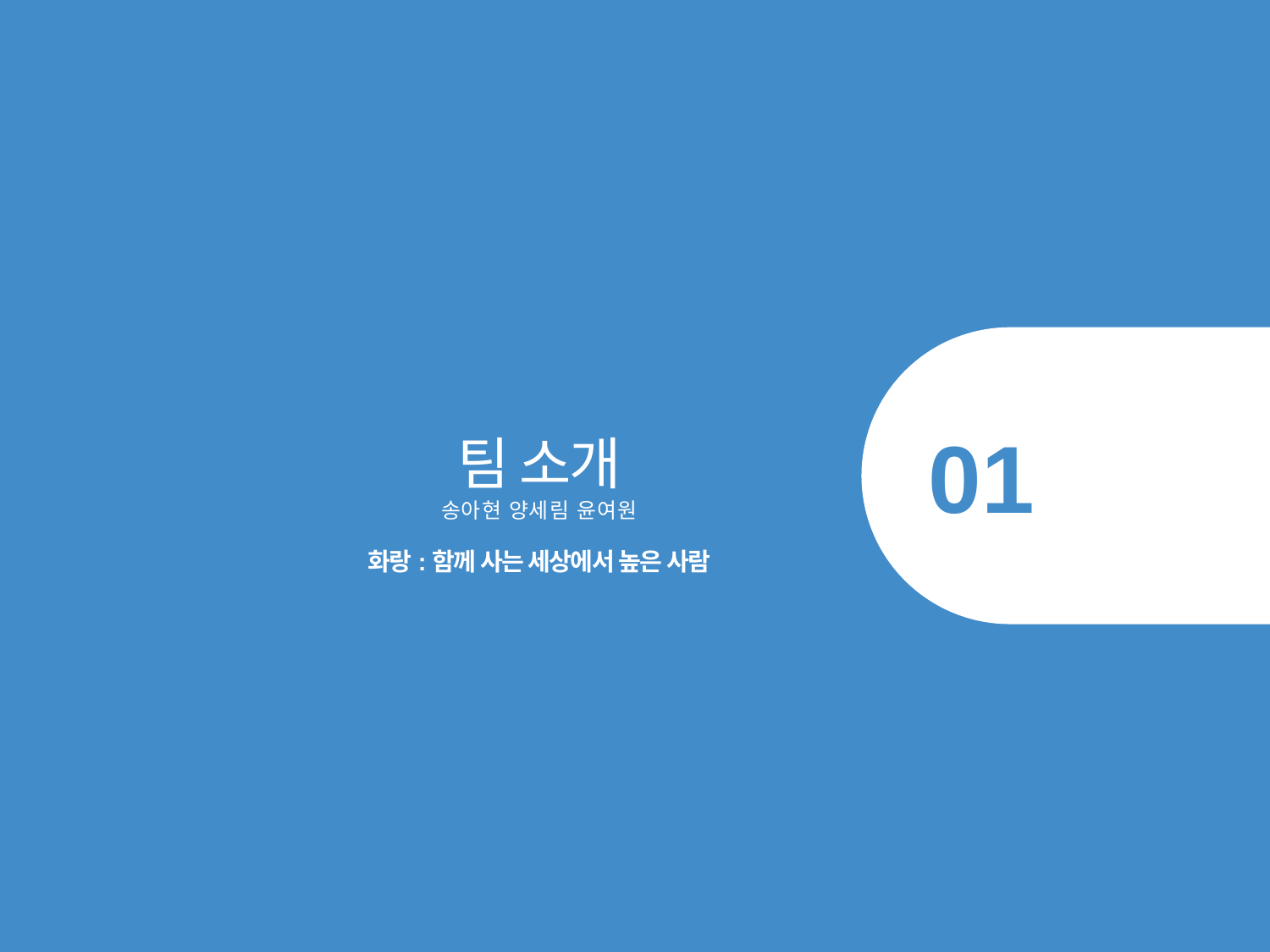

01
팀 소개
송아현 양세림 윤여원
화랑:함께 사는 세상에서 높은 사람